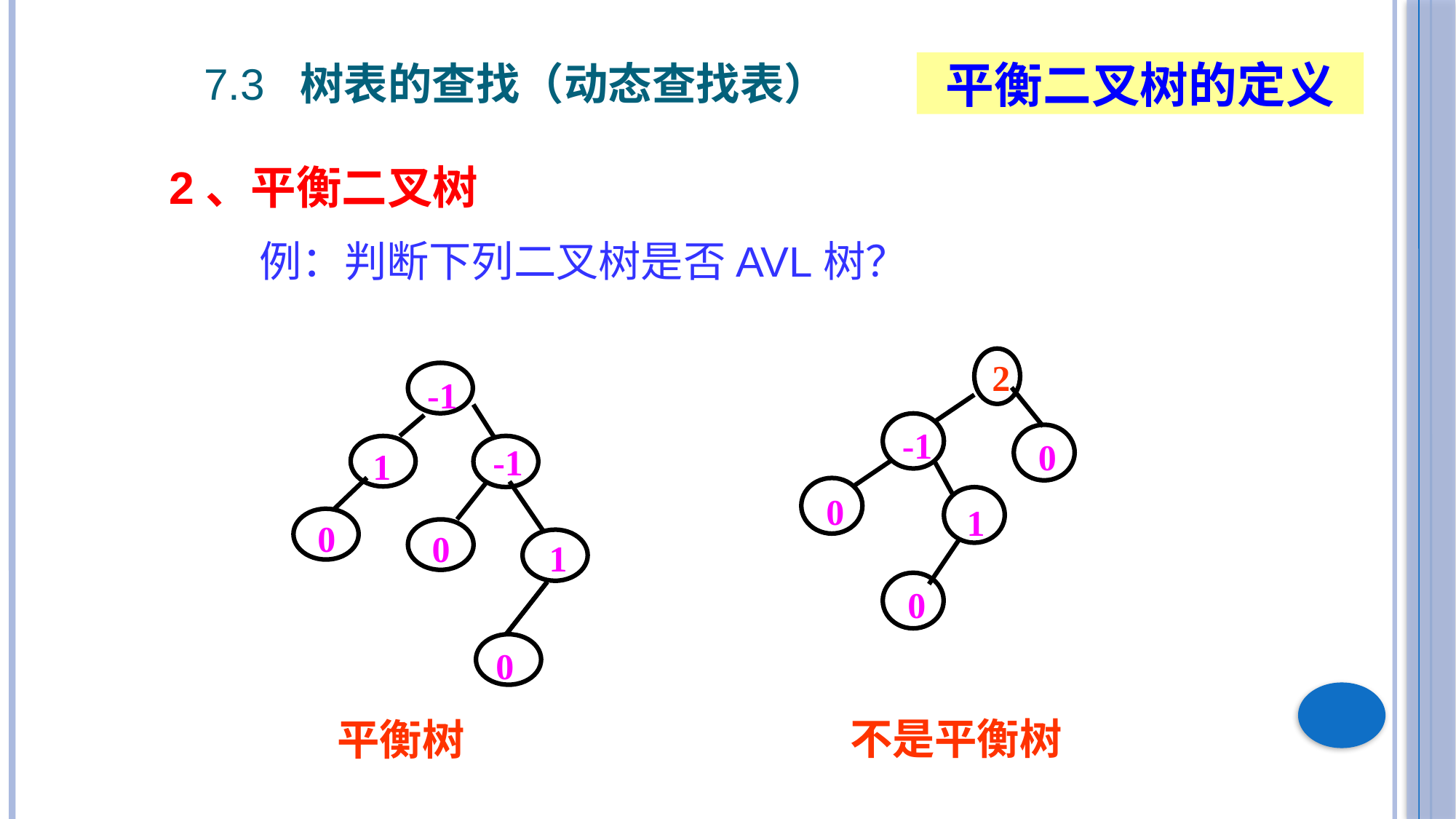

7.3  树表的查找（动态查找表）
平衡二叉树的定义
2、平衡二叉树
例：判断下列二叉树是否AVL树？

2

-1
-1
0
-1
1
0
1
 0
 0
1
0
0
不是平衡树
平衡树